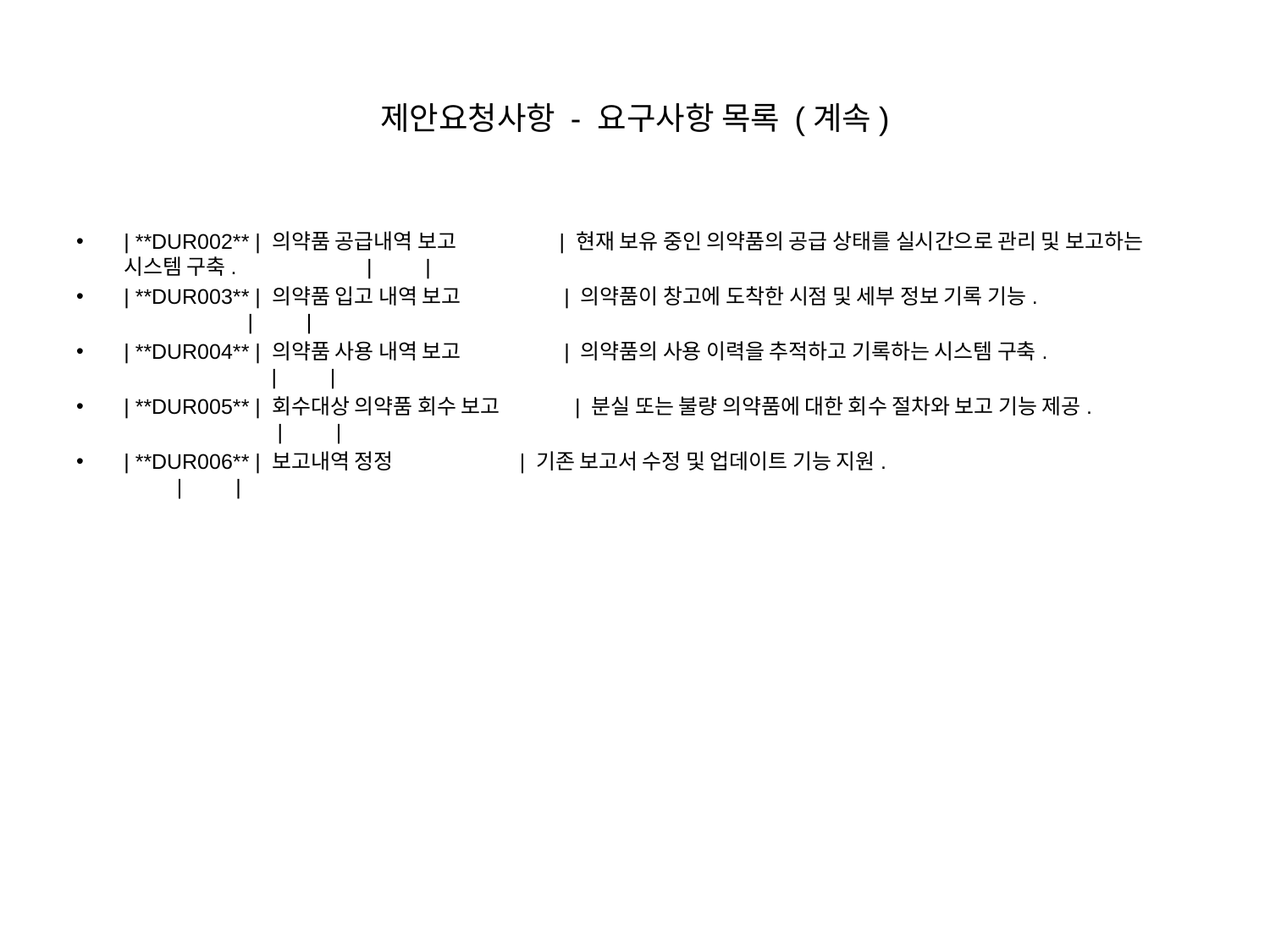

# 제안요청사항 - 요구사항 목록 (계속)
| **DUR002** | 의약품 공급내역 보고                     | 현재 보유 중인 의약품의 공급 상태를 실시간으로 관리 및 보고하는 시스템 구축.                      |         |
| **DUR003** | 의약품 입고 내역 보고                     | 의약품이 창고에 도착한 시점 및 세부 정보 기록 기능.                                                |         |
| **DUR004** | 의약품 사용 내역 보고                     | 의약품의 사용 이력을 추적하고 기록하는 시스템 구축.                                                  |         |
| **DUR005** | 회수대상 의약품 회수 보고               | 분실 또는 불량 의약품에 대한 회수 절차와 보고 기능 제공.                                            |         |
| **DUR006** | 보고내역 정정                          | 기존 보고서 수정 및 업데이트 기능 지원.                                                             |         |